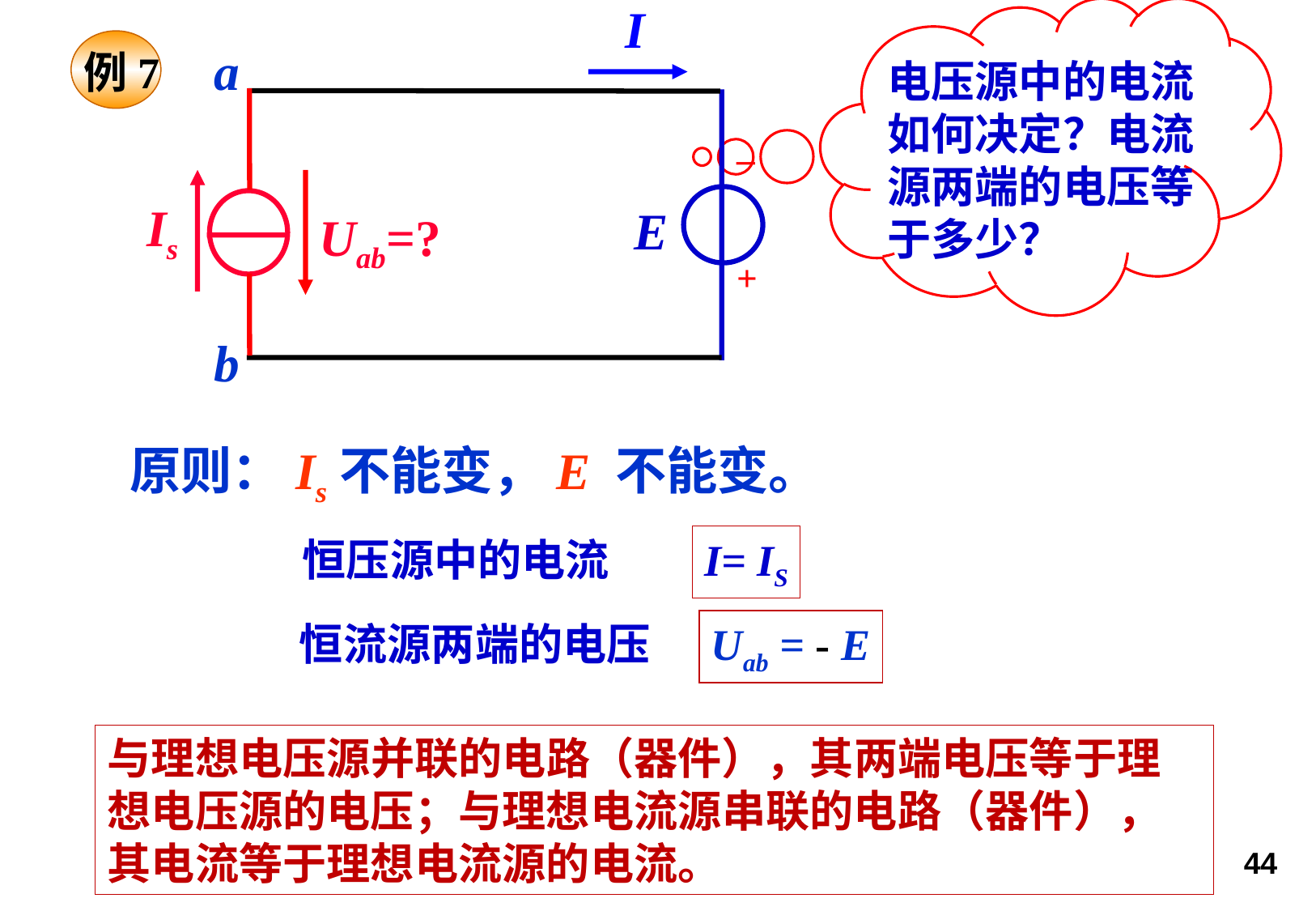

I

a

_

Is

E
Uab=?

+

b

电压源中的电流
如何决定？电流
源两端的电压等
于多少？

例7
原则：Is不能变，E 不能变。
恒压源中的电流
I= IS
恒流源两端的电压
Uab = - E
与理想电压源并联的电路（器件），其两端电压等于理想电压源的电压；与理想电流源串联的电路（器件），其电流等于理想电流源的电流。